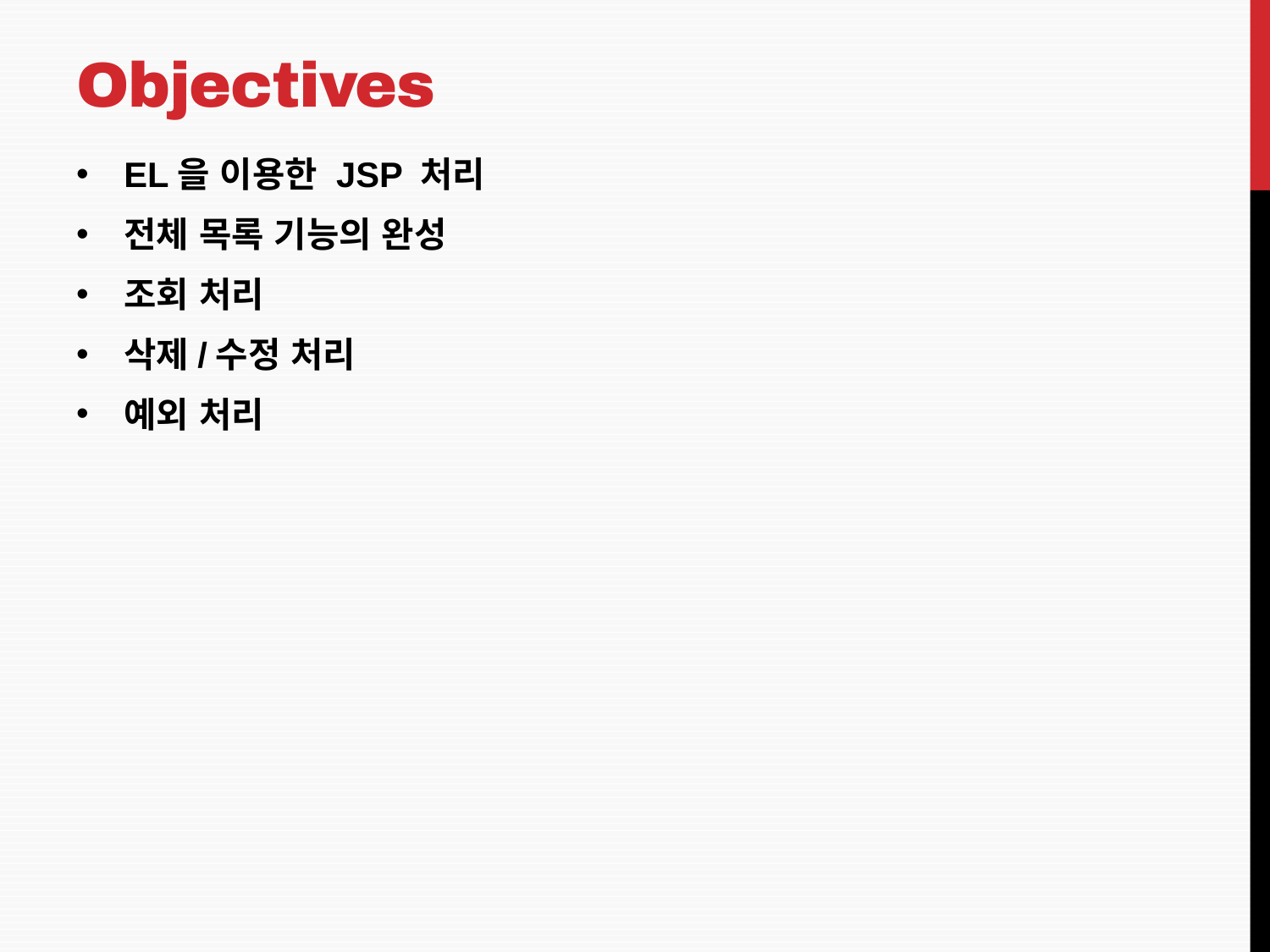

# Objectives
EL을 이용한 JSP 처리
전체 목록 기능의 완성
조회 처리
삭제/수정 처리
예외 처리